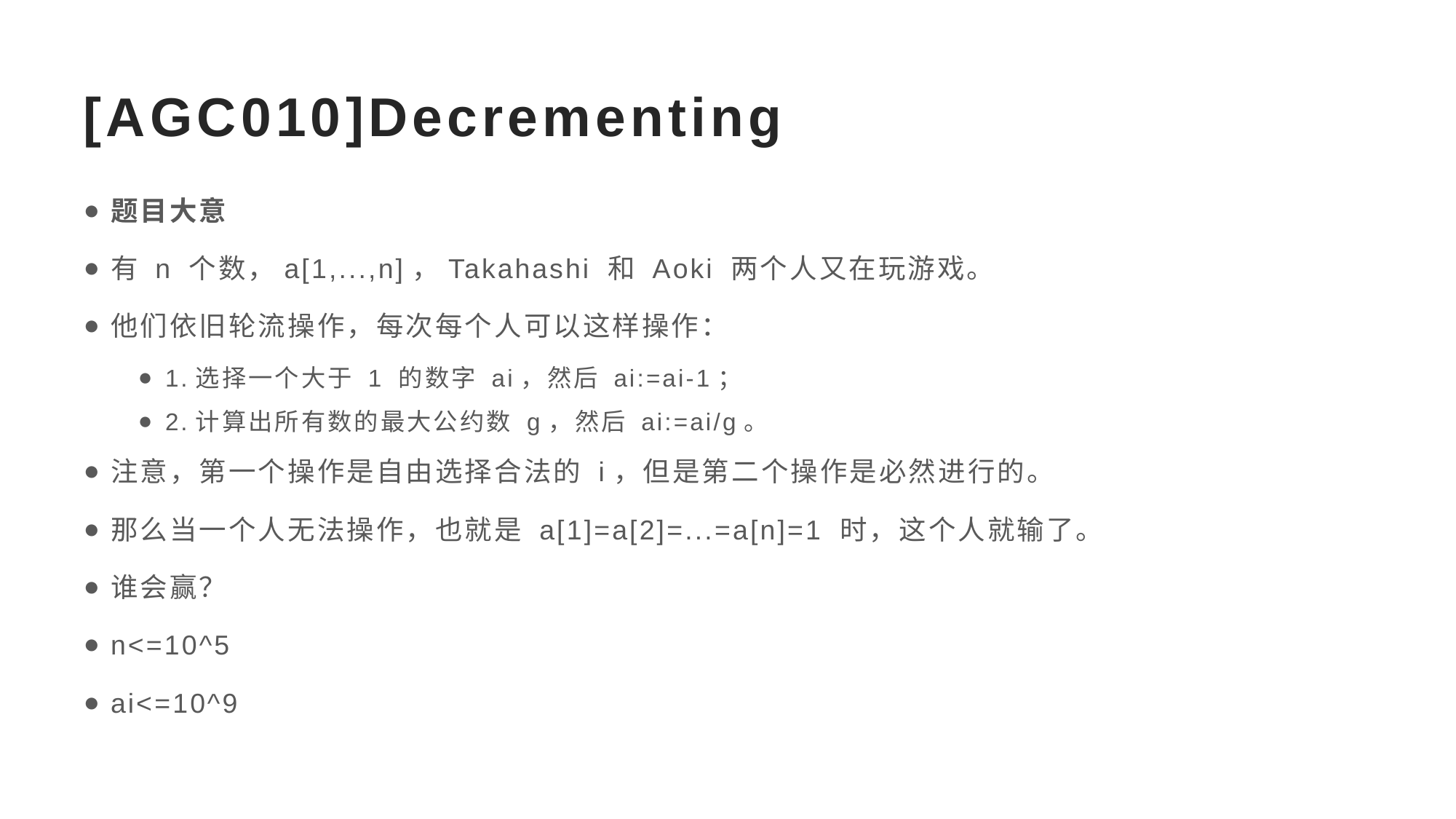

# [AGC010]Decrementing
题目大意
有 n 个数，a[1,...,n]，Takahashi 和 Aoki 两个人又在玩游戏。
他们依旧轮流操作，每次每个人可以这样操作：
1.选择一个大于 1 的数字 ai，然后 ai:=ai-1；
2.计算出所有数的最大公约数 g，然后 ai:=ai/g。
注意，第一个操作是自由选择合法的 i，但是第二个操作是必然进行的。
那么当一个人无法操作，也就是 a[1]=a[2]=...=a[n]=1 时，这个人就输了。
谁会赢？
n<=10^5
ai<=10^9